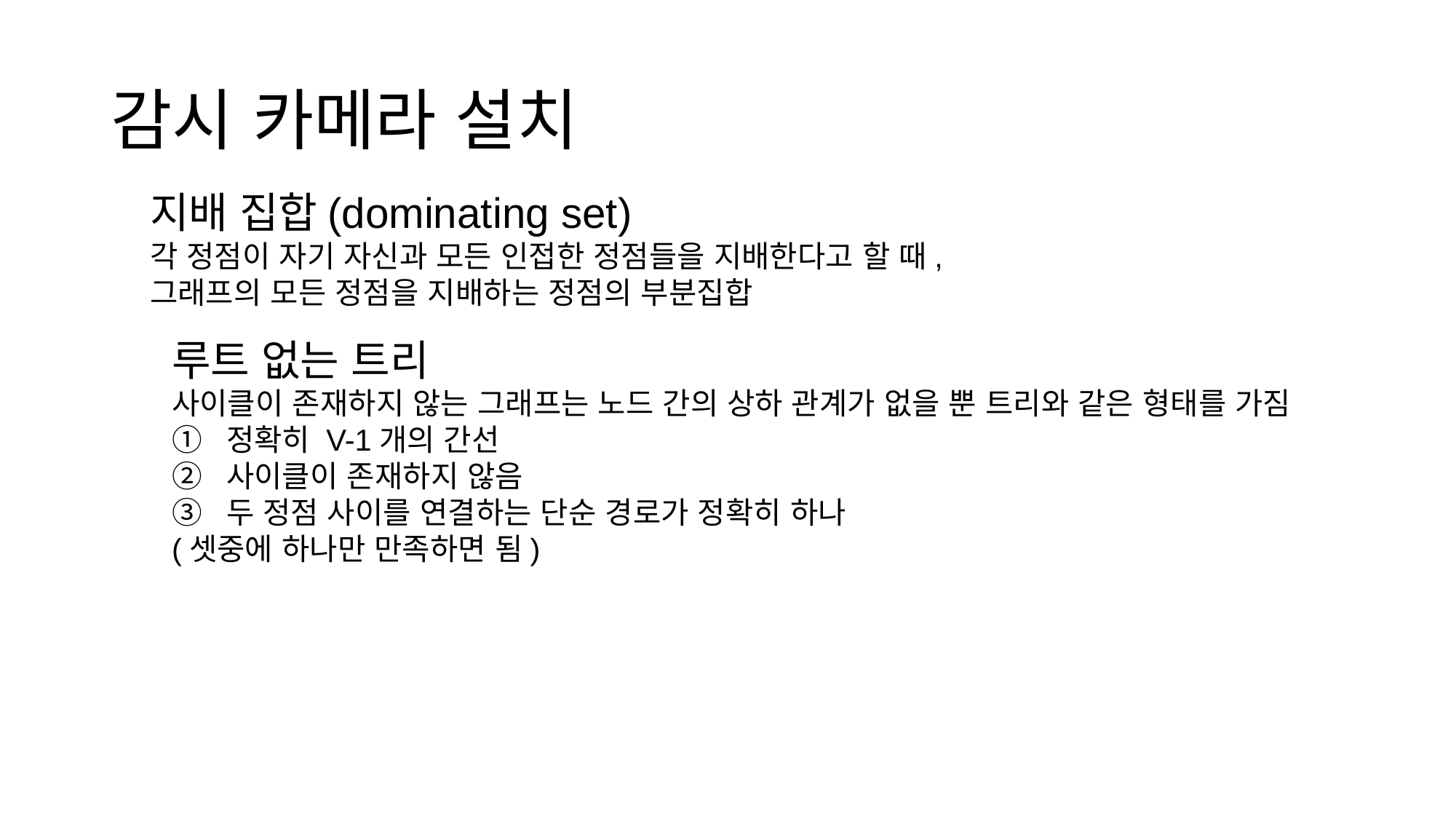

# 감시 카메라 설치
지배 집합(dominating set)
각 정점이 자기 자신과 모든 인접한 정점들을 지배한다고 할 때,
그래프의 모든 정점을 지배하는 정점의 부분집합
루트 없는 트리
사이클이 존재하지 않는 그래프는 노드 간의 상하 관계가 없을 뿐 트리와 같은 형태를 가짐
정확히 V-1개의 간선
사이클이 존재하지 않음
두 정점 사이를 연결하는 단순 경로가 정확히 하나
(셋중에 하나만 만족하면 됨)